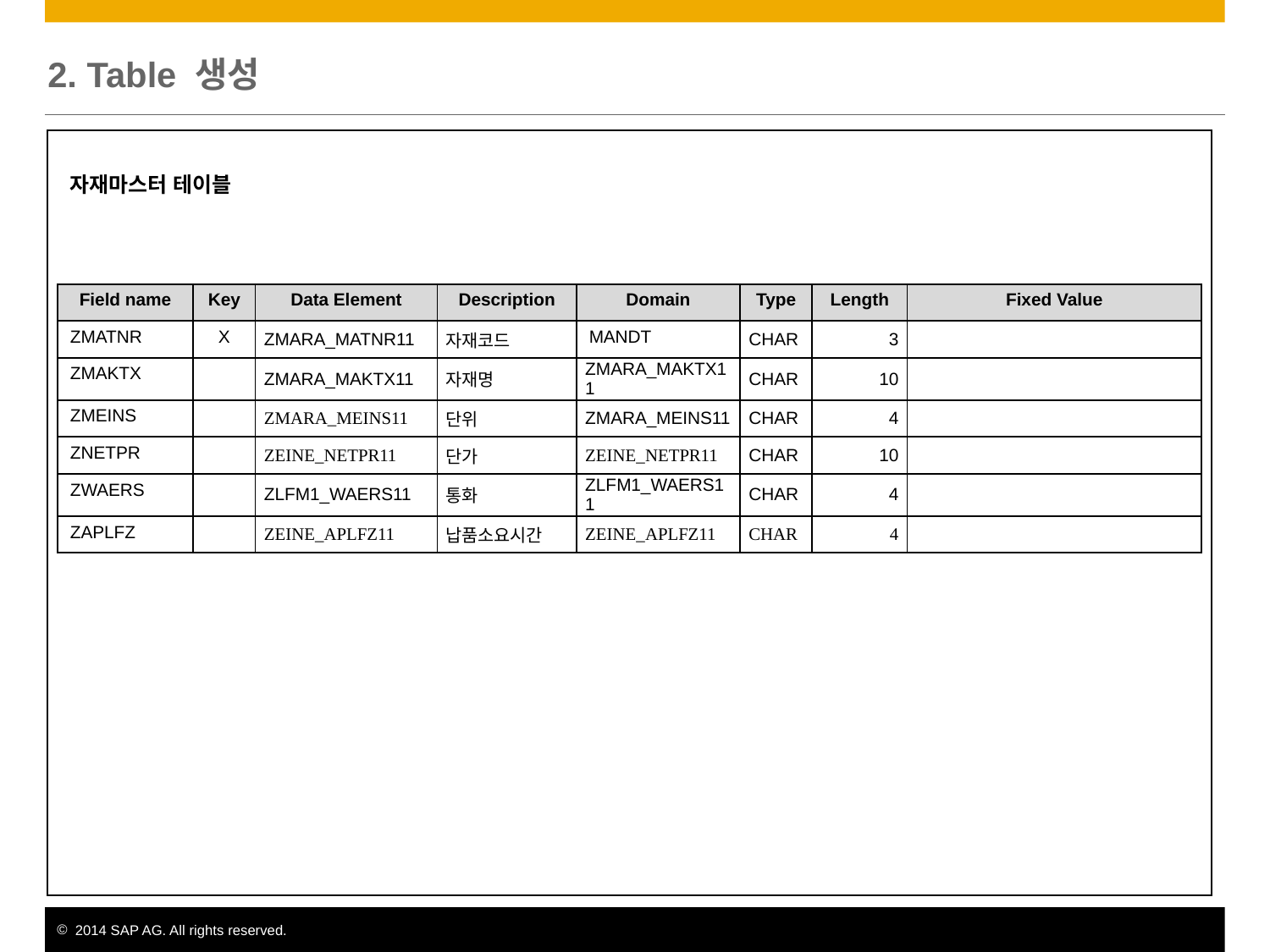

# 2. Table 생성
|  |
| --- |
자재마스터 테이블
| Field name | Key | Data Element | Description | Domain | Type | Length | Fixed Value |
| --- | --- | --- | --- | --- | --- | --- | --- |
| ZMATNR | X | ZMARA\_MATNR11 | 자재코드 | MANDT | CHAR | 3 |  |
| ZMAKTX |  | ZMARA\_MAKTX11 | 자재명 | ZMARA\_MAKTX11 | CHAR | 10 |  |
| ZMEINS |  | ZMARA\_MEINS11 | 단위 | ZMARA\_MEINS11 | CHAR | 4 |  |
| ZNETPR |  | ZEINE\_NETPR11 | 단가 | ZEINE\_NETPR11 | CHAR | 10 |  |
| ZWAERS |  | ZLFM1\_WAERS11 | 통화 | ZLFM1\_WAERS11 | CHAR | 4 |  |
| ZAPLFZ |  | ZEINE\_APLFZ11 | 납품소요시간 | ZEINE\_APLFZ11 | CHAR | 4 |  |